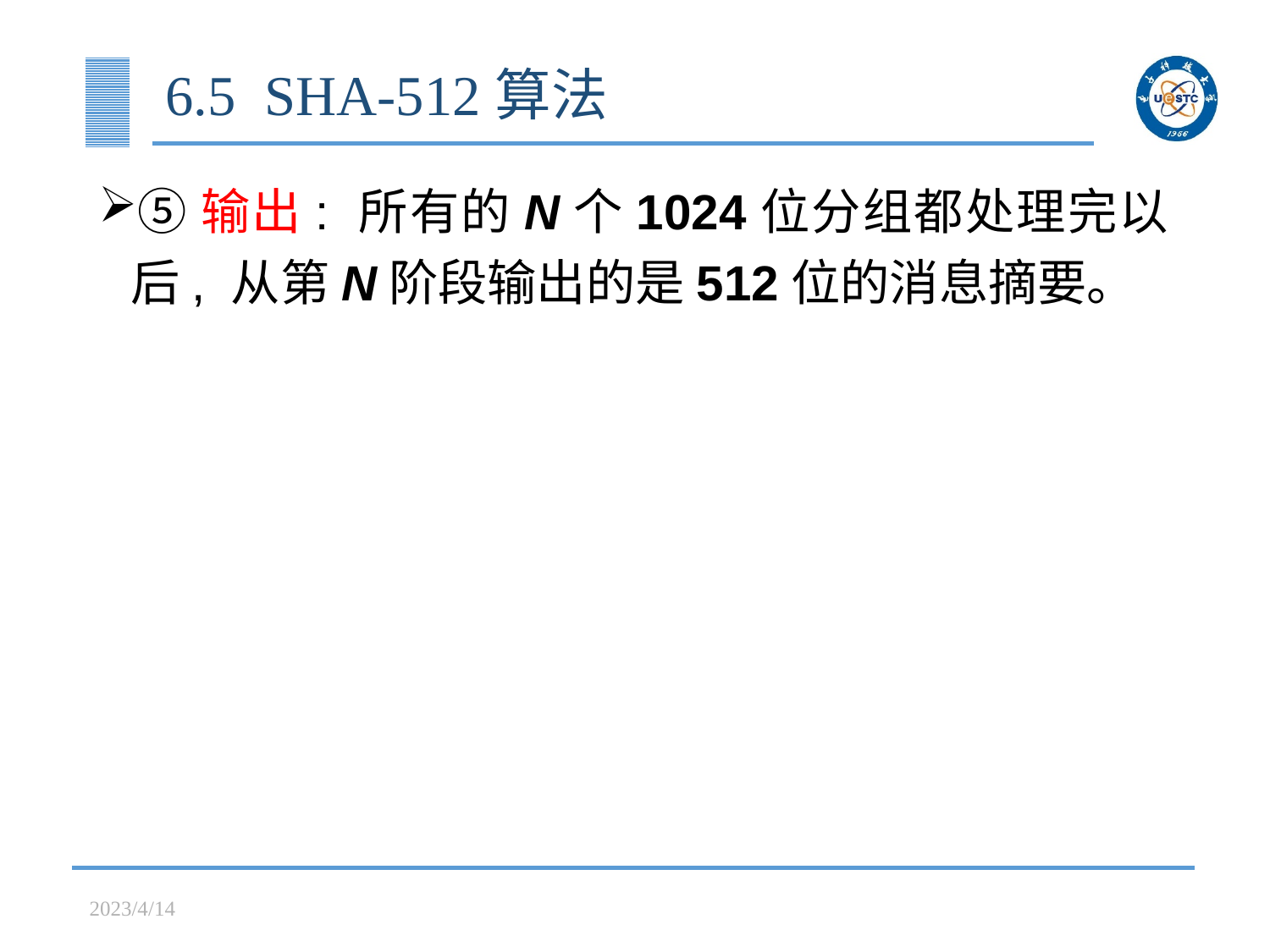

# 6.5  SHA-512算法
⑤输出: 所有的N个1024位分组都处理完以后, 从第N阶段输出的是512位的消息摘要。
2023/4/14